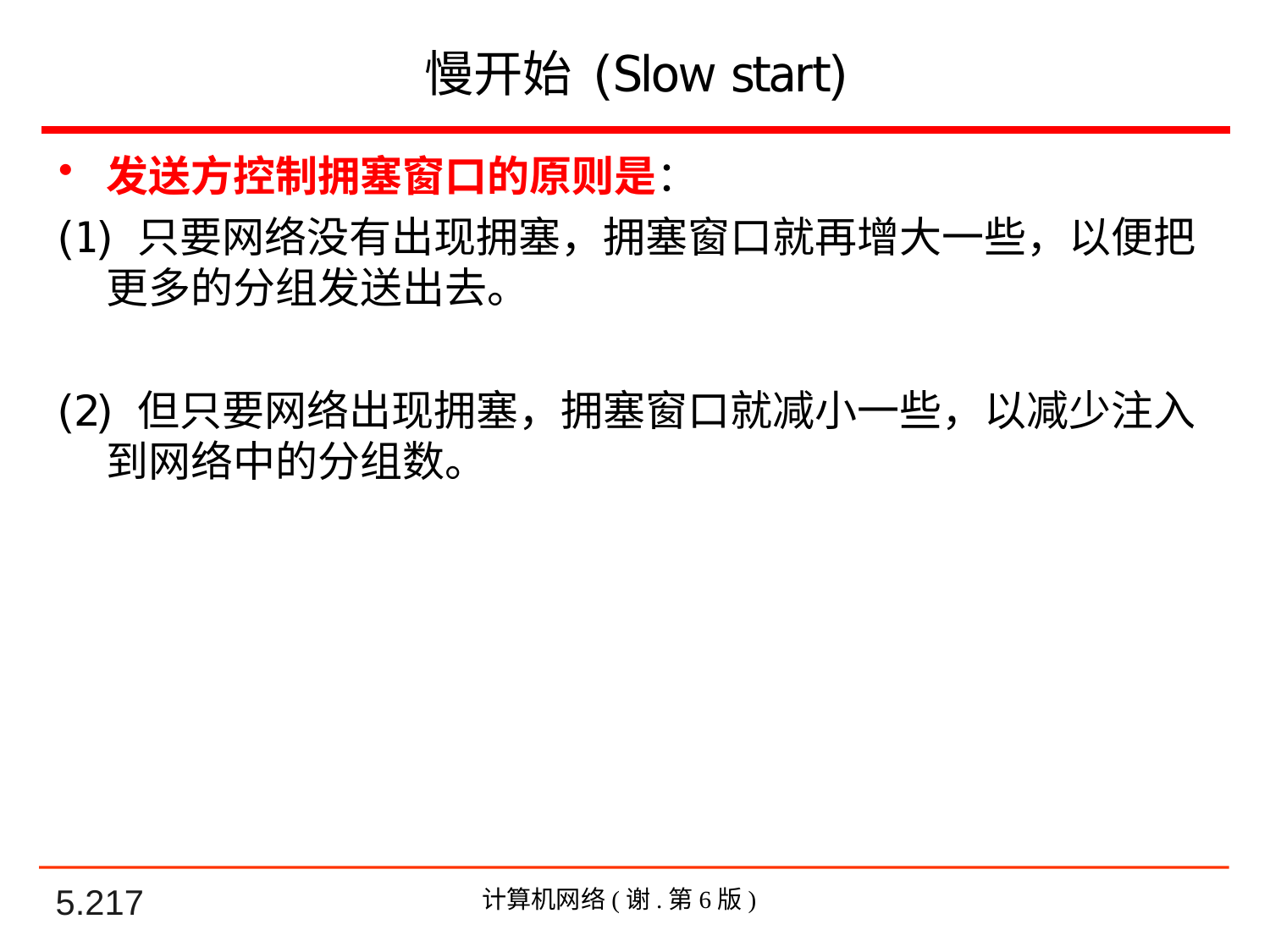

# 慢开始 (Slow start)
发送方控制拥塞窗口的原则是：
(1) 只要网络没有出现拥塞，拥塞窗口就再增大一些，以便把更多的分组发送出去。

(2) 但只要网络出现拥塞，拥塞窗口就减小一些，以减少注入到网络中的分组数。